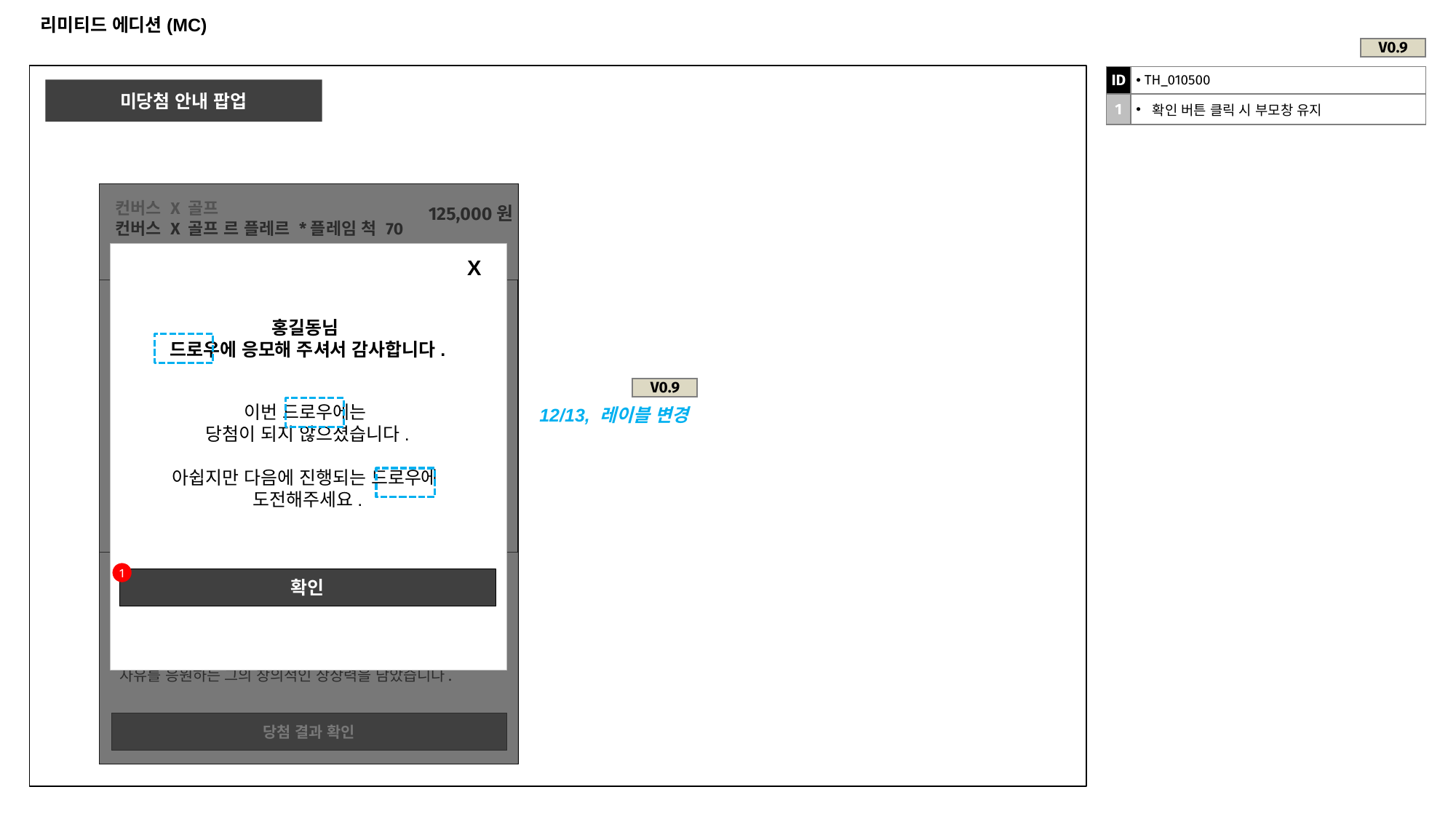

# 리미티드 에디션(MC)
| V0.9 |
| --- |

| ID | TH\_010500 |
| --- | --- |
| 1 | 확인 버튼 클릭 시 부모창 유지 |
미당첨 안내 팝업

컨버스 X 골프
컨버스 X 골프 르 플레르 *플레임 척 70
125,000원

X
홍길동님
드로우에 응모해 주셔서 감사합니다.
이번 드로우에는
당첨이 되지 않으셨습니다.

아쉽지만 다음에 진행되는 드로우에
도전해주세요.
확인
응모기간 : 2019년 10월 1일 ~ 2019년 10월 8일

| V0.9 |
| --- |

12/13, 레이블 변경

1/8
컬러   호라이즌 블루
1
타일러, 더 크리에이터가 골프 왕 라인의 불꽃 프린트를 적용한 컨버스 척 70을 온라인 단독으로 선보입니다. 타일러의 세 번째 앨범 ‘체리 밤 (Cherry Bomb)에 등장했던 불꽃 그래픽을 전면에 배치하여 젊은 세대의 대담함과 표현의 자유를 응원하는 그의 창의적인 상상력을 담았습니다.
당첨 결과 확인